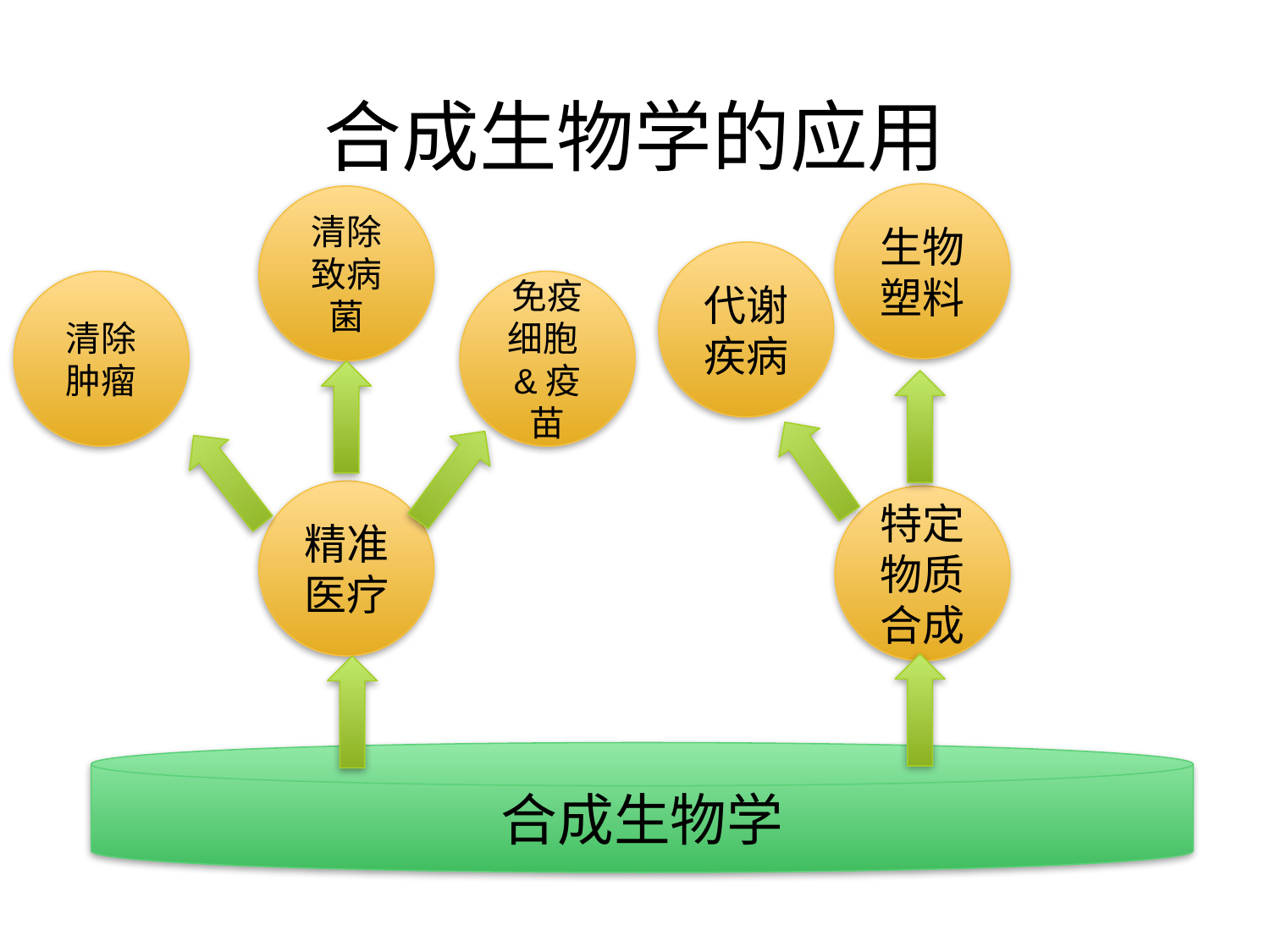

# 合成生物学的应用
生物
塑料
清除致病菌
代谢疾病
清除肿瘤
免疫细胞&疫苗

精准医疗
特定物质合成

合成生物学